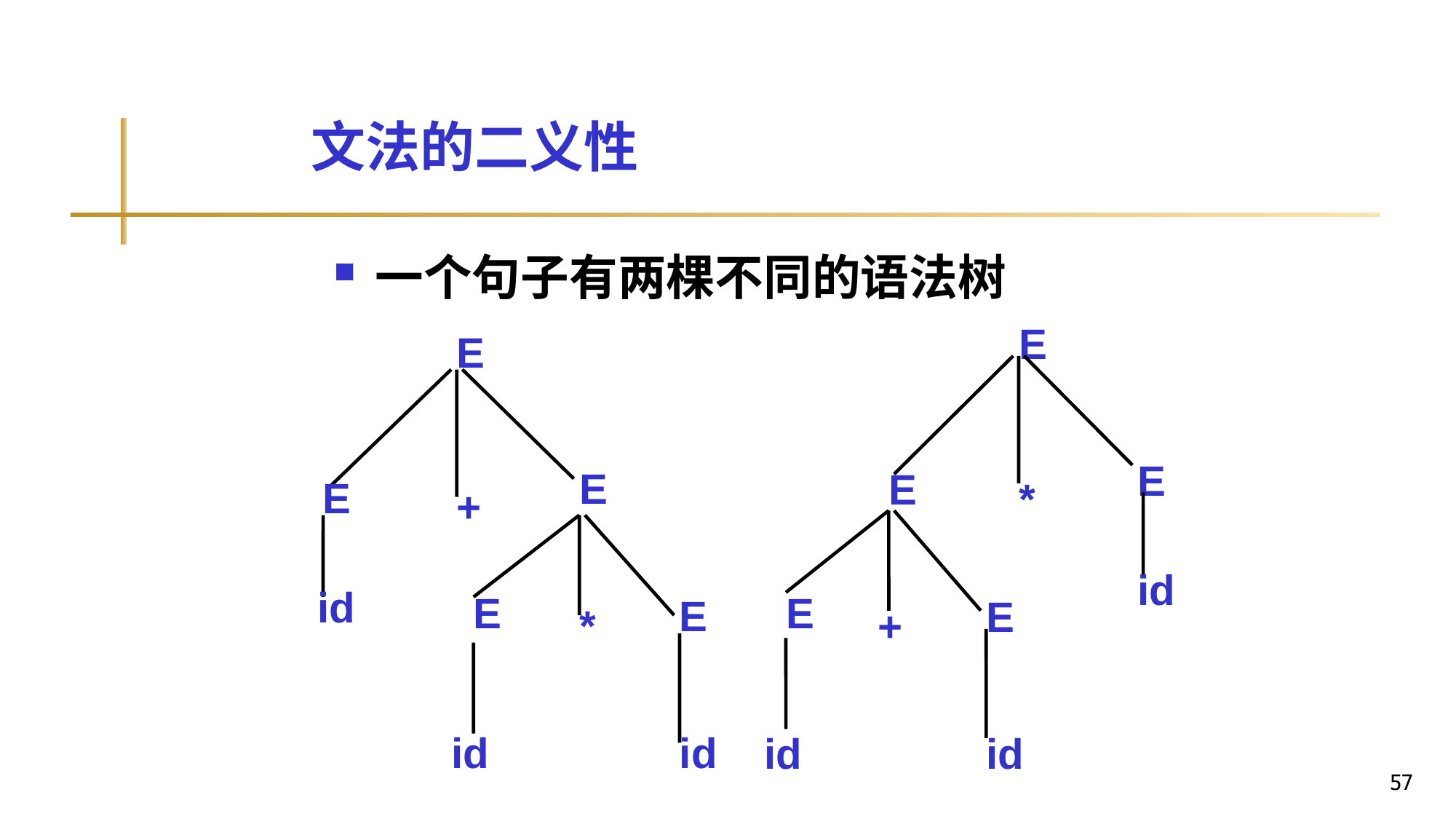

# 文法的二义性
一个句子有两棵不同的语法树
E
E
E
*
id
E
E
+
id
id

E
E
E
+
id
E
E
*
id
id

57